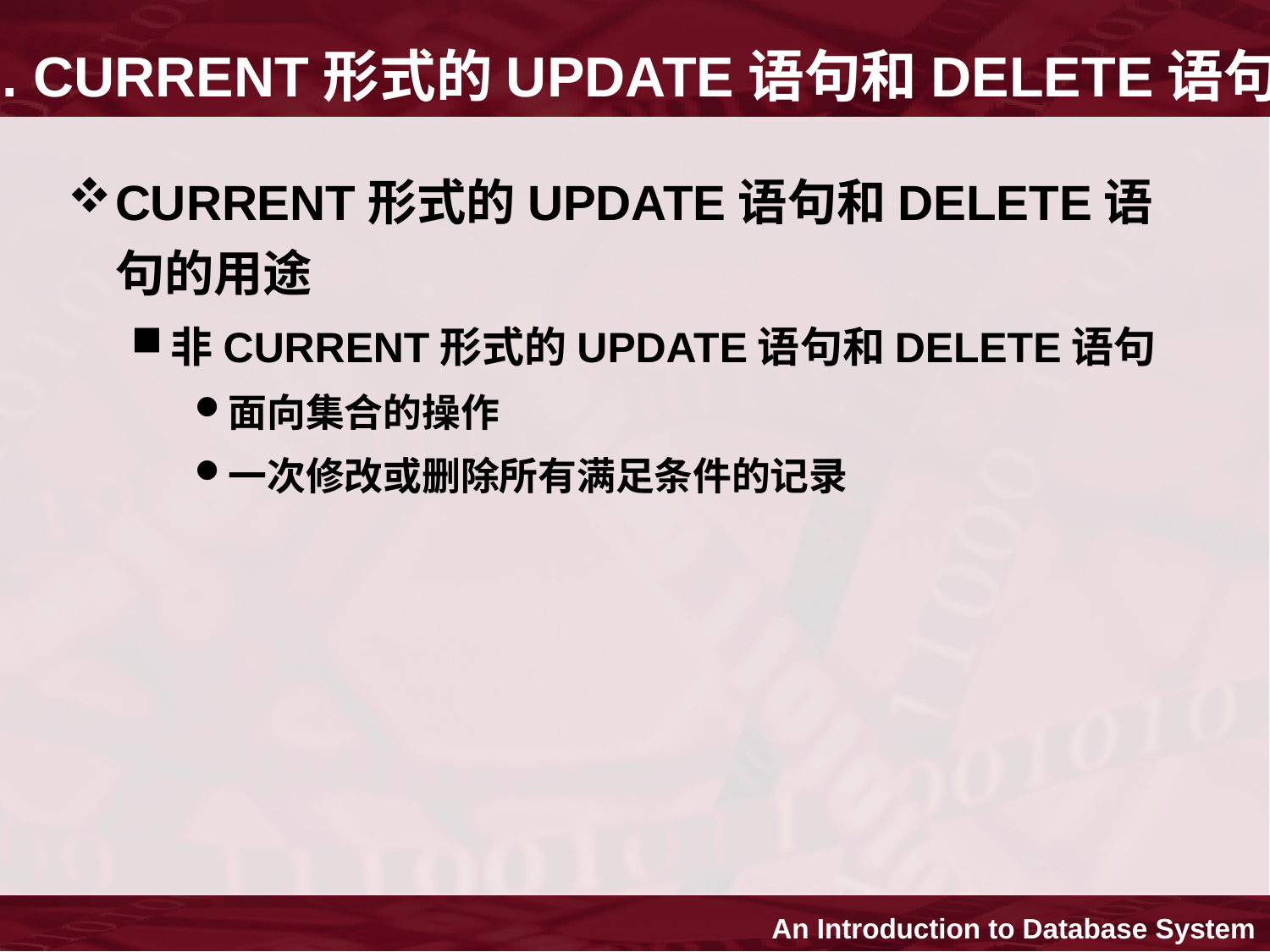

# 2. CURRENT形式的UPDATE语句和DELETE语句
CURRENT形式的UPDATE语句和DELETE语句的用途
非CURRENT形式的UPDATE语句和DELETE语句
面向集合的操作
一次修改或删除所有满足条件的记录